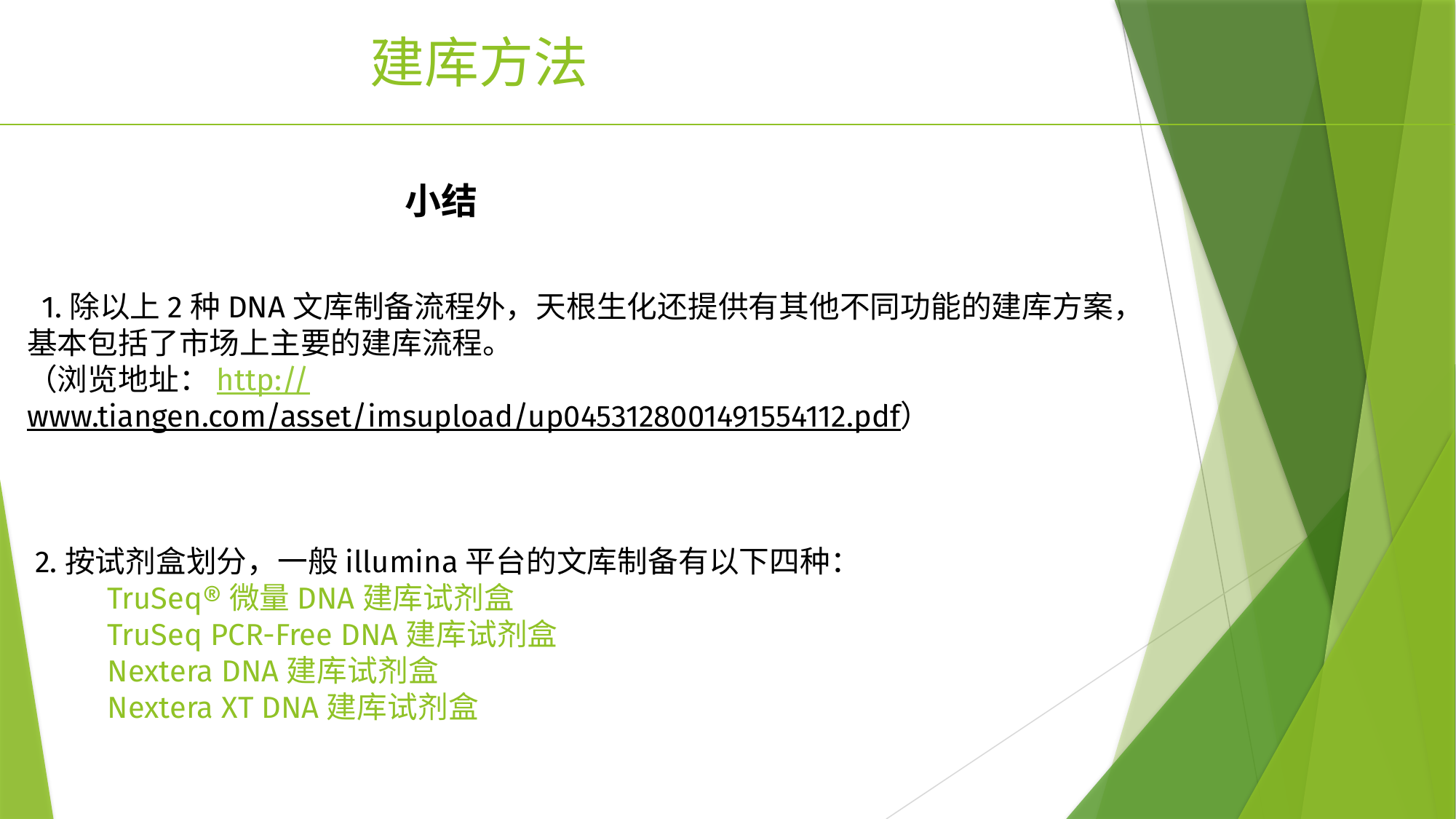

# 建库方法
                                                            小结

  1.除以上2种DNA文库制备流程外，天根生化还提供有其他不同功能的建库方案，基本包括了市场上主要的建库流程。                                                                                              （浏览地址：http://www.tiangen.com/asset/imsupload/up0453128001491554112.pdf）

 2.按试剂盒划分，一般illumina平台的文库制备有以下四种：
          TruSeq®微量DNA建库试剂盒
          TruSeq PCR-Free DNA建库试剂盒
          Nextera DNA建库试剂盒
          Nextera XT DNA建库试剂盒